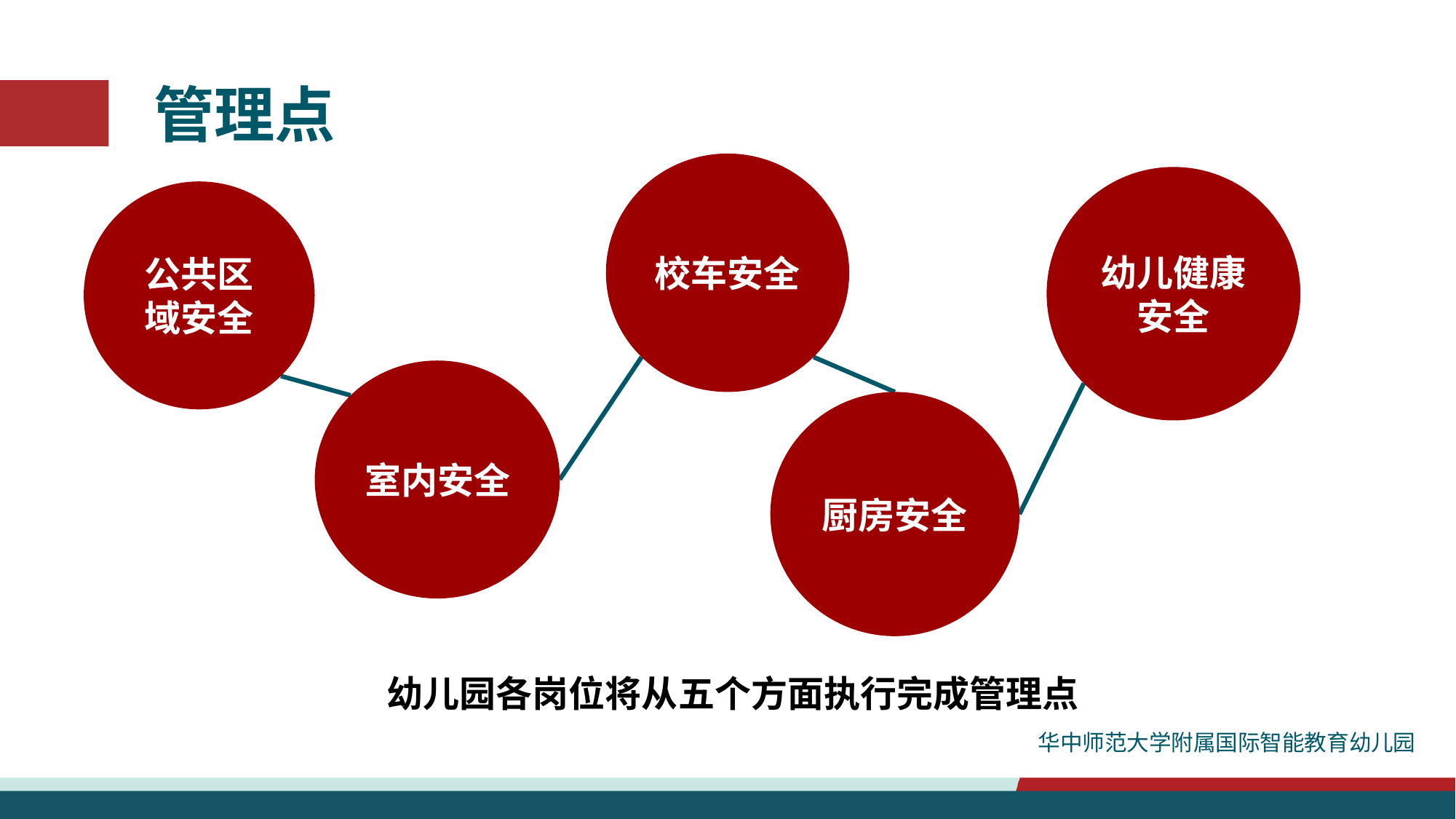

管理点

校车安全
幼儿健康安全
公共区域安全

室内安全
厨房安全
幼儿园各岗位将从五个方面执行完成管理点